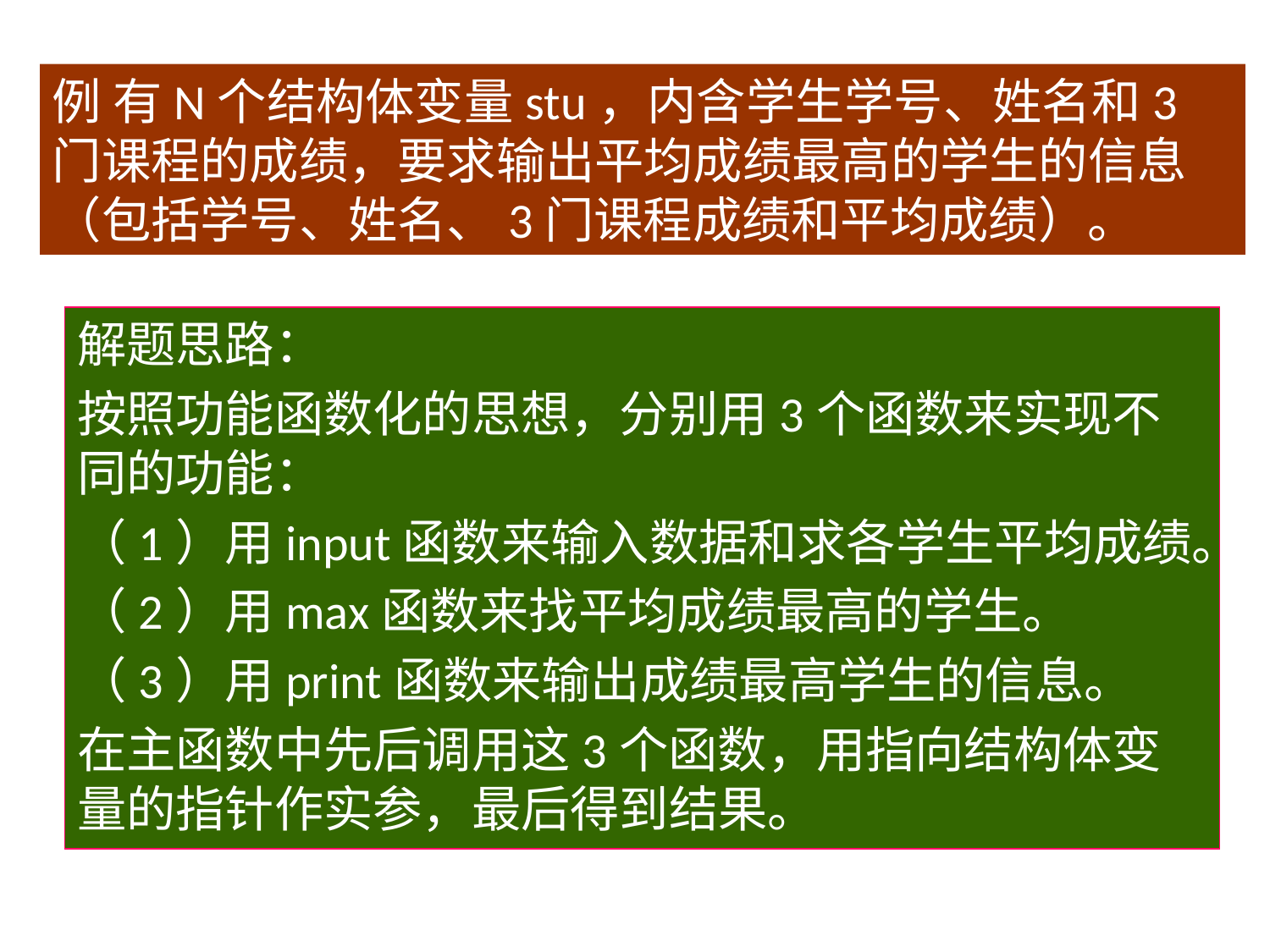

例 有N个结构体变量stu，内含学生学号、姓名和3门课程的成绩，要求输出平均成绩最高的学生的信息（包括学号、姓名、3门课程成绩和平均成绩）。

解题思路：
按照功能函数化的思想，分别用3个函数来实现不同的功能：
（1）用input函数来输入数据和求各学生平均成绩。
（2）用max函数来找平均成绩最高的学生。
（3）用print函数来输出成绩最高学生的信息。
在主函数中先后调用这3个函数，用指向结构体变量的指针作实参，最后得到结果。